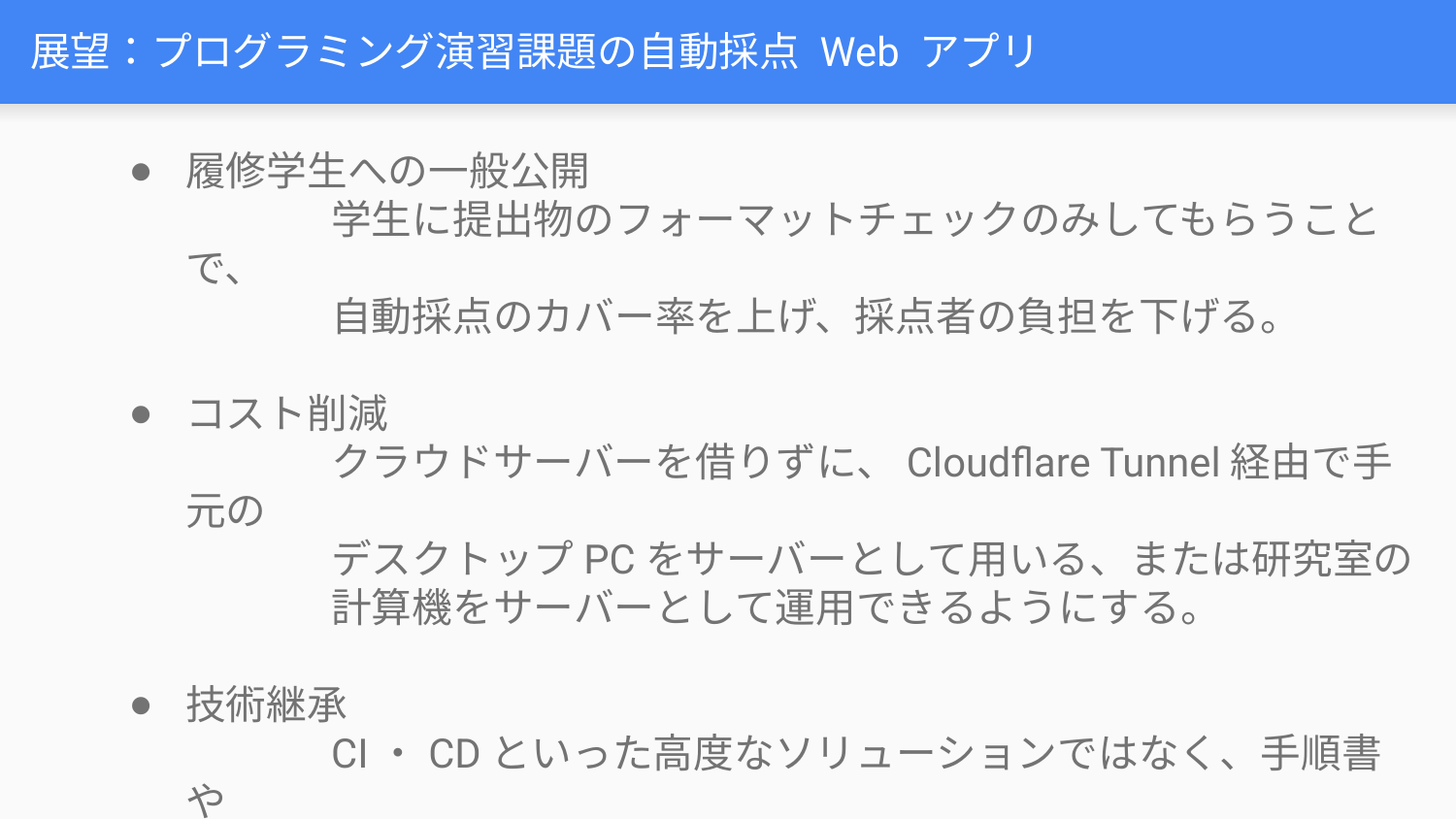

# 展望：プログラミング演習課題の自動採点 Web アプリ

履修学生への一般公開
	学生に提出物のフォーマットチェックのみしてもらうことで、
	自動採点のカバー率を上げ、採点者の負担を下げる。
コスト削減
	クラウドサーバーを借りずに、Cloudflare Tunnel経由で手元の
	デスクトップPCをサーバーとして用いる、または研究室の
	計算機をサーバーとして運用できるようにする。
技術継承
	CI・CDといった高度なソリューションではなく、手順書や
	API仕様書などのドキュメント作成を優先し、長く継承される
	可能性を上げる